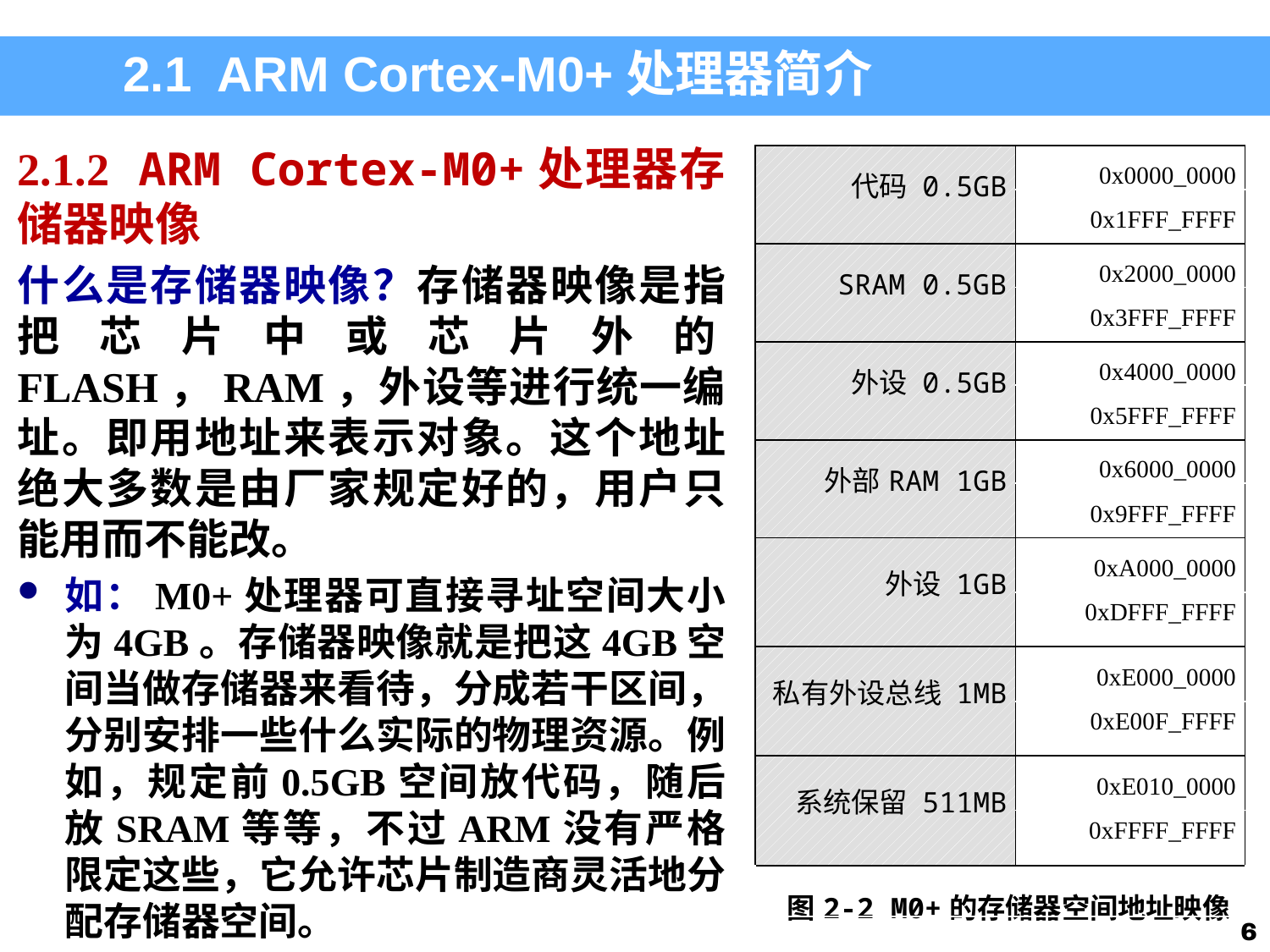

2.1  ARM Cortex-M0+处理器简介
2.1.2 ARM Cortex-M0+处理器存储器映像
什么是存储器映像？存储器映像是指把芯片中或芯片外的FLASH，RAM，外设等进行统一编址。即用地址来表示对象。这个地址绝大多数是由厂家规定好的，用户只能用而不能改。
如：M0+处理器可直接寻址空间大小为4GB。存储器映像就是把这4GB空间当做存储器来看待，分成若干区间，分别安排一些什么实际的物理资源。例如，规定前0.5GB空间放代码，随后放SRAM等等，不过ARM没有严格限定这些，它允许芯片制造商灵活地分配存储器空间。
| 代码 0.5GB | 0x0000\_0000 |
| --- | --- |
|  | 0x1FFF\_FFFF |
| SRAM 0.5GB | 0x2000\_0000 |
|  | 0x3FFF\_FFFF |
| 外设 0.5GB | 0x4000\_0000 |
|  | 0x5FFF\_FFFF |
| 外部RAM 1GB | 0x6000\_0000 |
|  | 0x9FFF\_FFFF |
| 外设 1GB | 0xA000\_0000 |
|  | 0xDFFF\_FFFF |
| 私有外设总线 1MB | 0xE000\_0000 |
|  | 0xE00F\_FFFF |
| 系统保留 511MB | 0xE010\_0000 |
|  | 0xFFFF\_FFFF |
| 图2-2 M0+的存储器空间地址映像 |  |
6